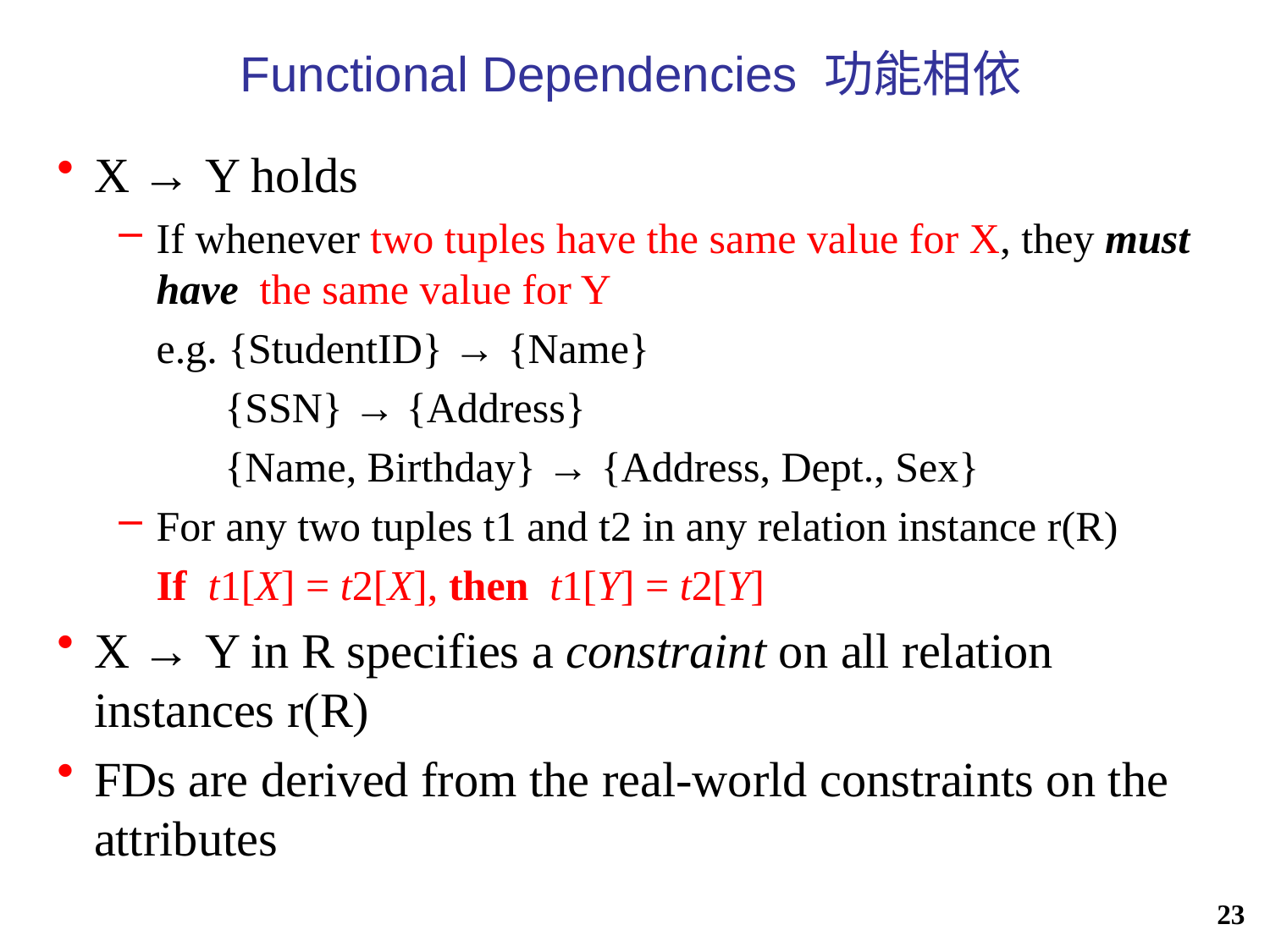

# Functional Dependencies 功能相依
X → Y holds
If whenever two tuples have the same value for X, they must have  the same value for Y
	e.g. {StudentID} → {Name}
          {SSN} → {Address}
          {Name, Birthday} → {Address, Dept., Sex}
For any two tuples t1 and t2 in any relation instance r(R)
	If  t1[X] = t2[X], then  t1[Y] = t2[Y]
X → Y in R specifies a constraint on all relation instances r(R)
FDs are derived from the real-world constraints on the attributes
23